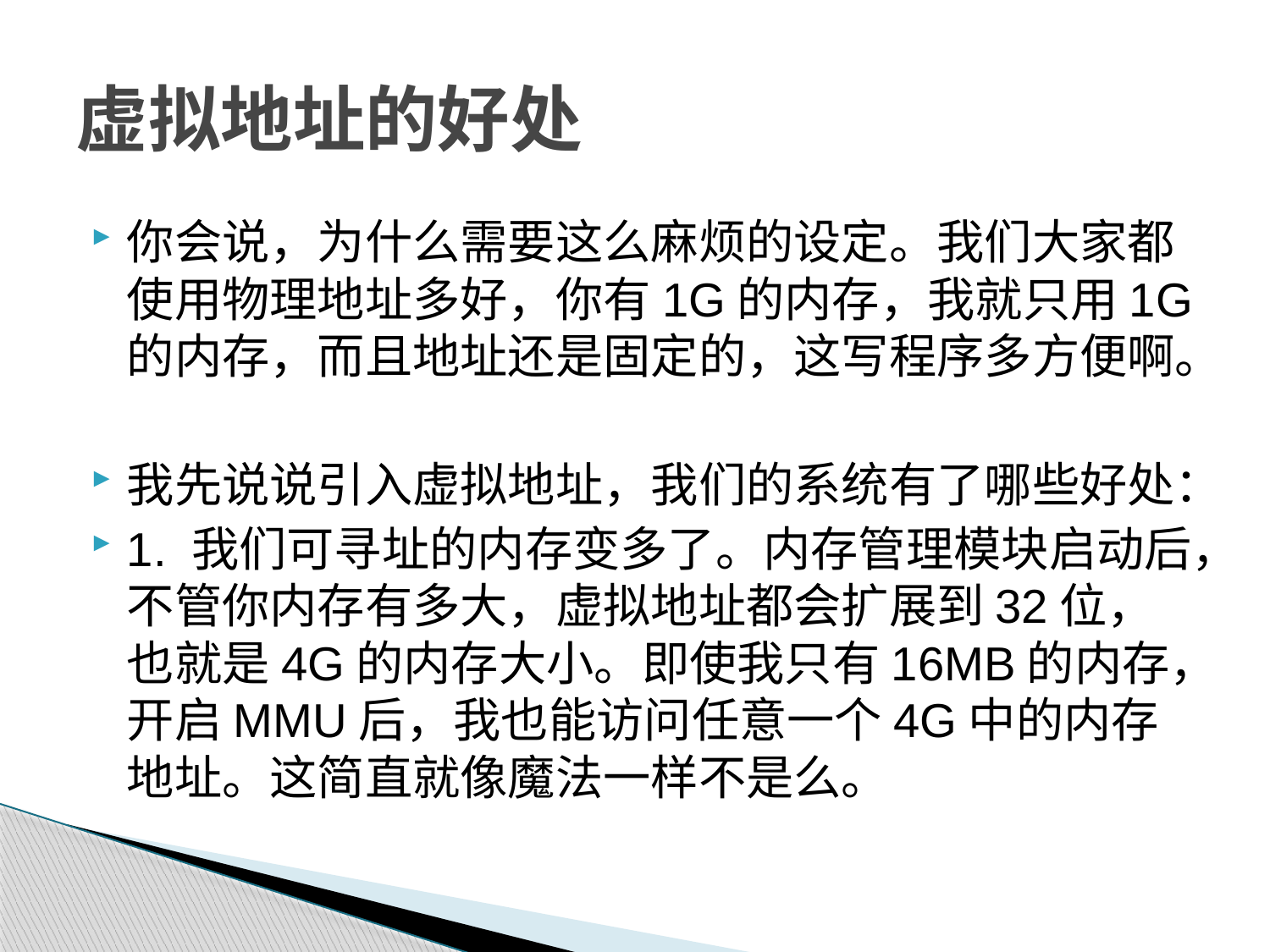

# 虚拟地址的好处
你会说，为什么需要这么麻烦的设定。我们大家都使用物理地址多好，你有1G的内存，我就只用1G的内存，而且地址还是固定的，这写程序多方便啊。

我先说说引入虚拟地址，我们的系统有了哪些好处：
1. 我们可寻址的内存变多了。内存管理模块启动后，不管你内存有多大，虚拟地址都会扩展到32位，也就是4G的内存大小。即使我只有16MB的内存，开启MMU后，我也能访问任意一个4G中的内存地址。这简直就像魔法一样不是么。